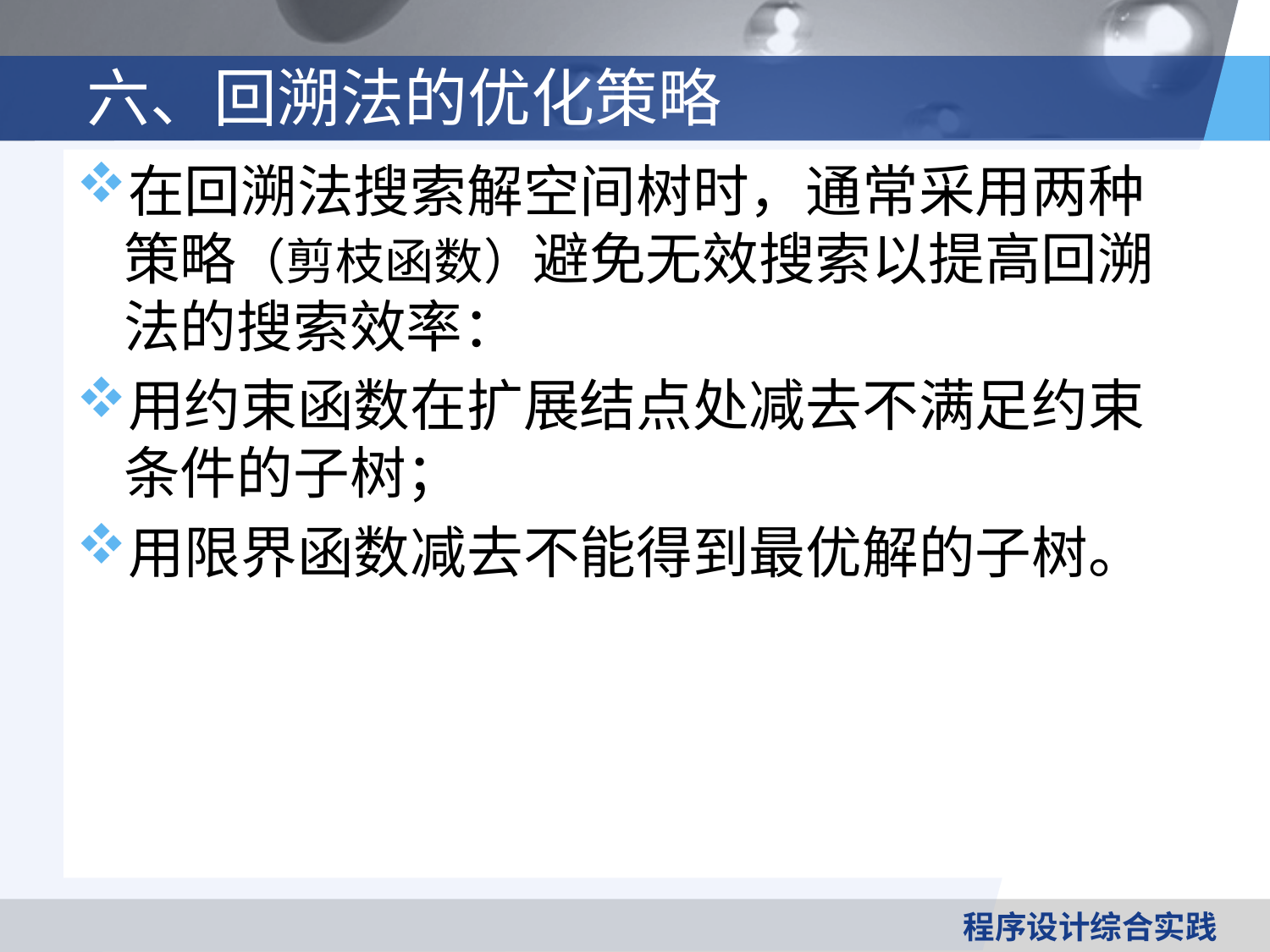

# 六、回溯法的优化策略
在回溯法搜索解空间树时，通常采用两种策略（剪枝函数）避免无效搜索以提高回溯法的搜索效率：
用约束函数在扩展结点处减去不满足约束条件的子树；
用限界函数减去不能得到最优解的子树。